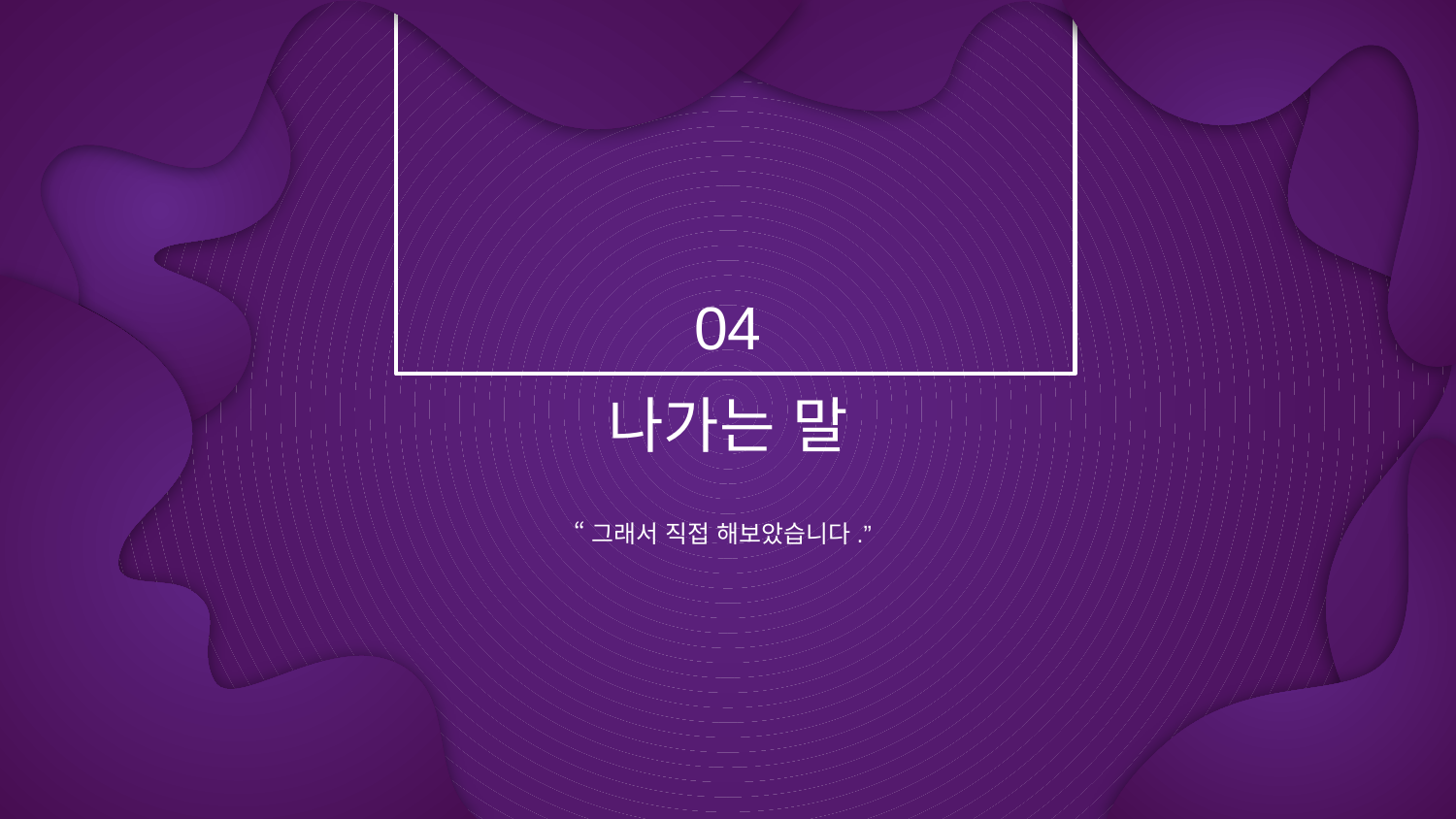

04
# 나가는 말
“그래서 직접 해보았습니다.”